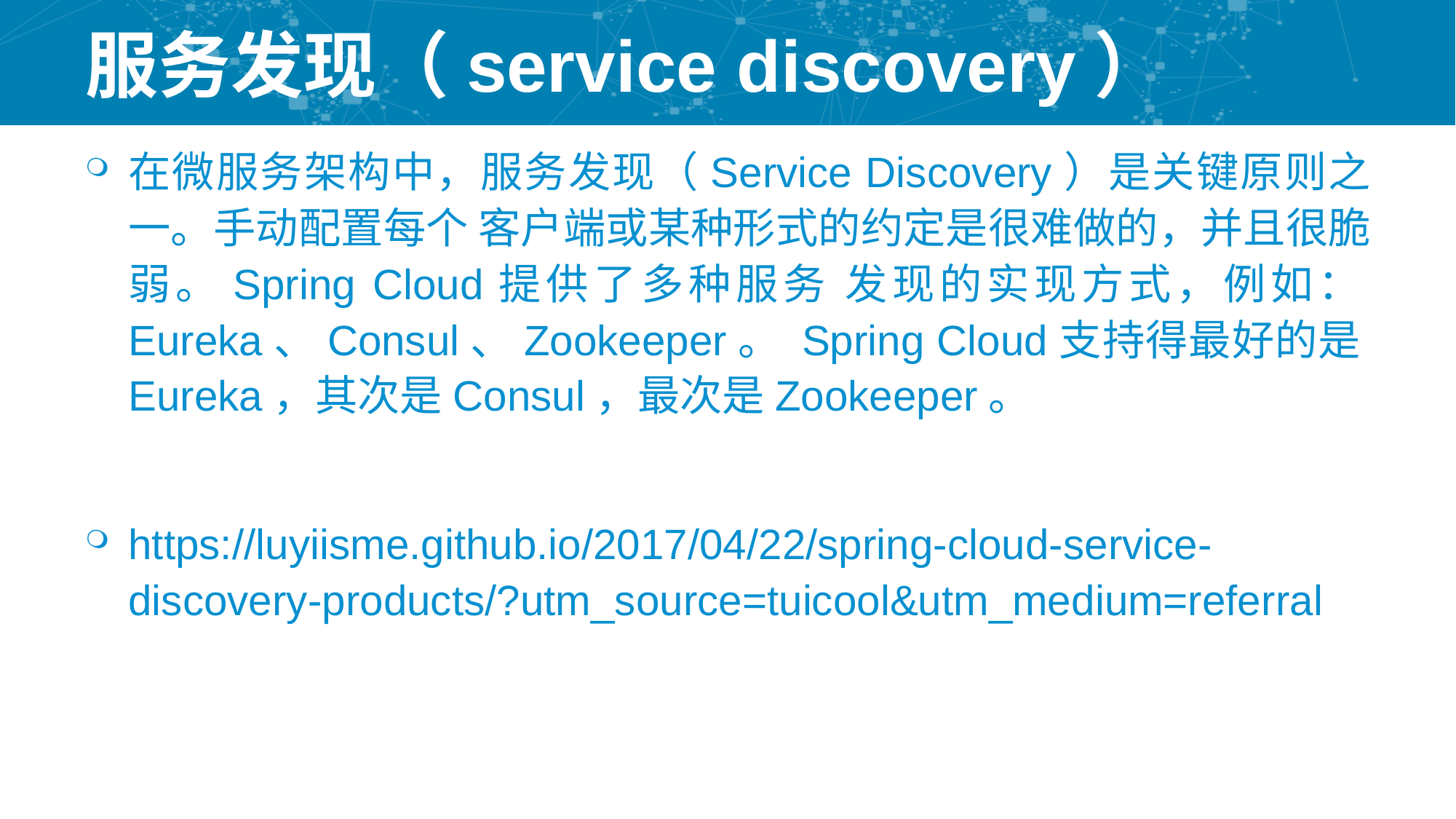

# 服务发现（service discovery）
在微服务架构中，服务发现（Service Discovery）是关键原则之一。手动配置每个 客户端或某种形式的约定是很难做的，并且很脆弱。Spring Cloud提供了多种服务 发现的实现方式，例如：Eureka、Consul、Zookeeper。 Spring Cloud支持得最好的是Eureka，其次是Consul，最次是Zookeeper。

https://luyiisme.github.io/2017/04/22/spring-cloud-service-discovery-products/?utm_source=tuicool&utm_medium=referral